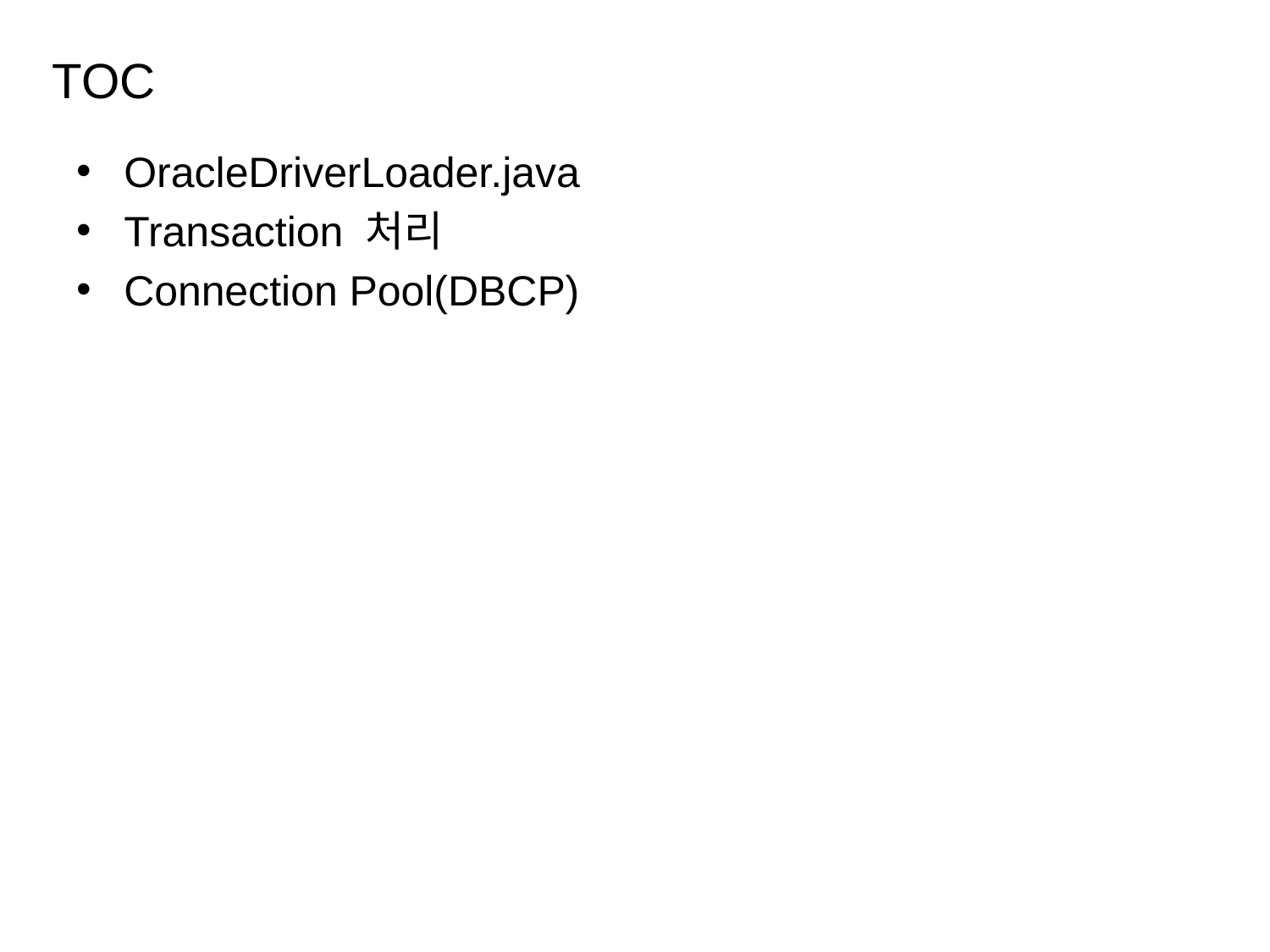

# TOC
OracleDriverLoader.java
Transaction 처리
Connection Pool(DBCP)